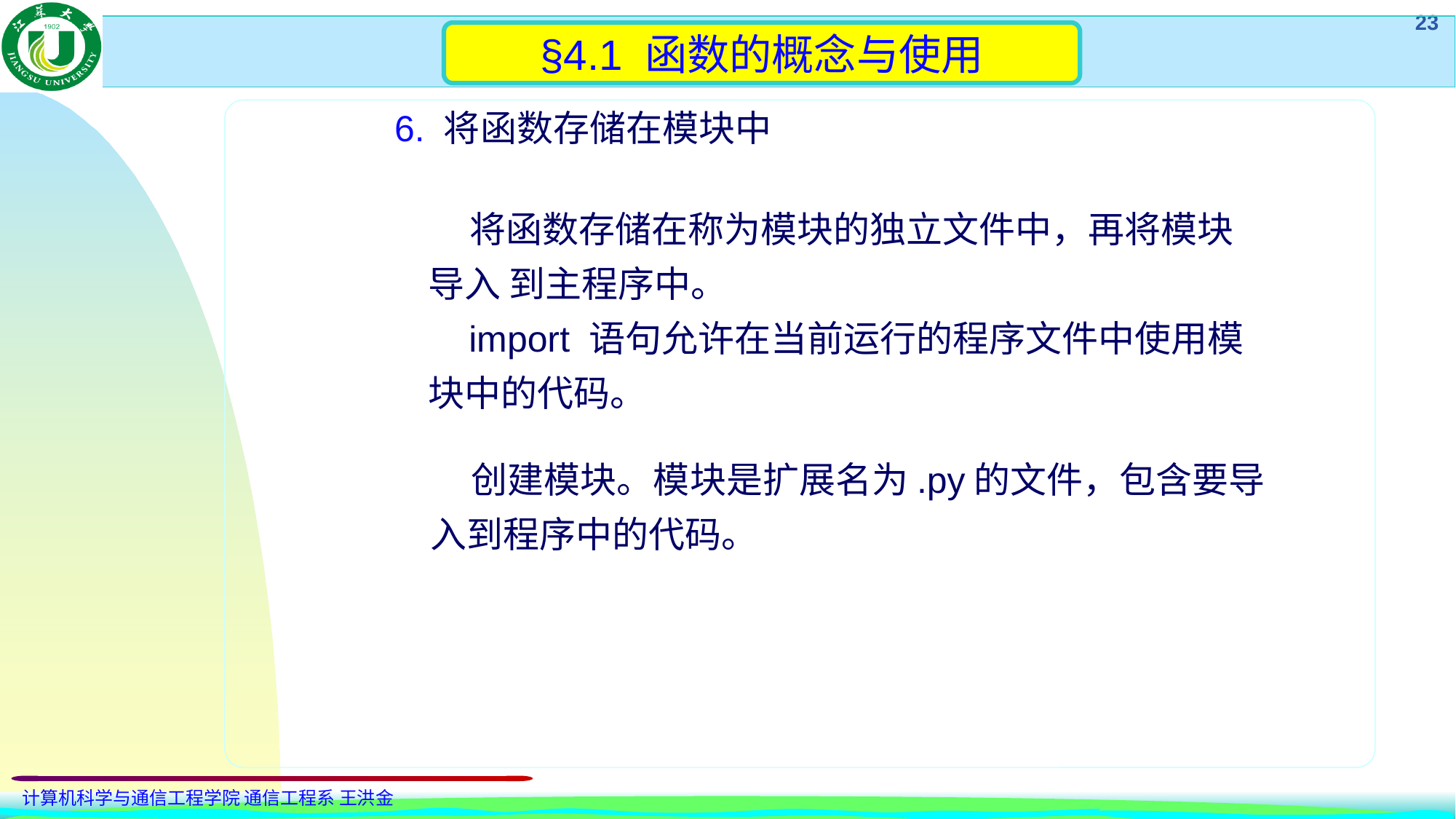

§4.1 函数的概念与使用
6. 将函数存储在模块中
    将函数存储在称为模块的独立文件中，再将模块导入 到主程序中。
    import 语句允许在当前运行的程序文件中使用模块中的代码。
    创建模块。模块是扩展名为.py的文件，包含要导入到程序中的代码。